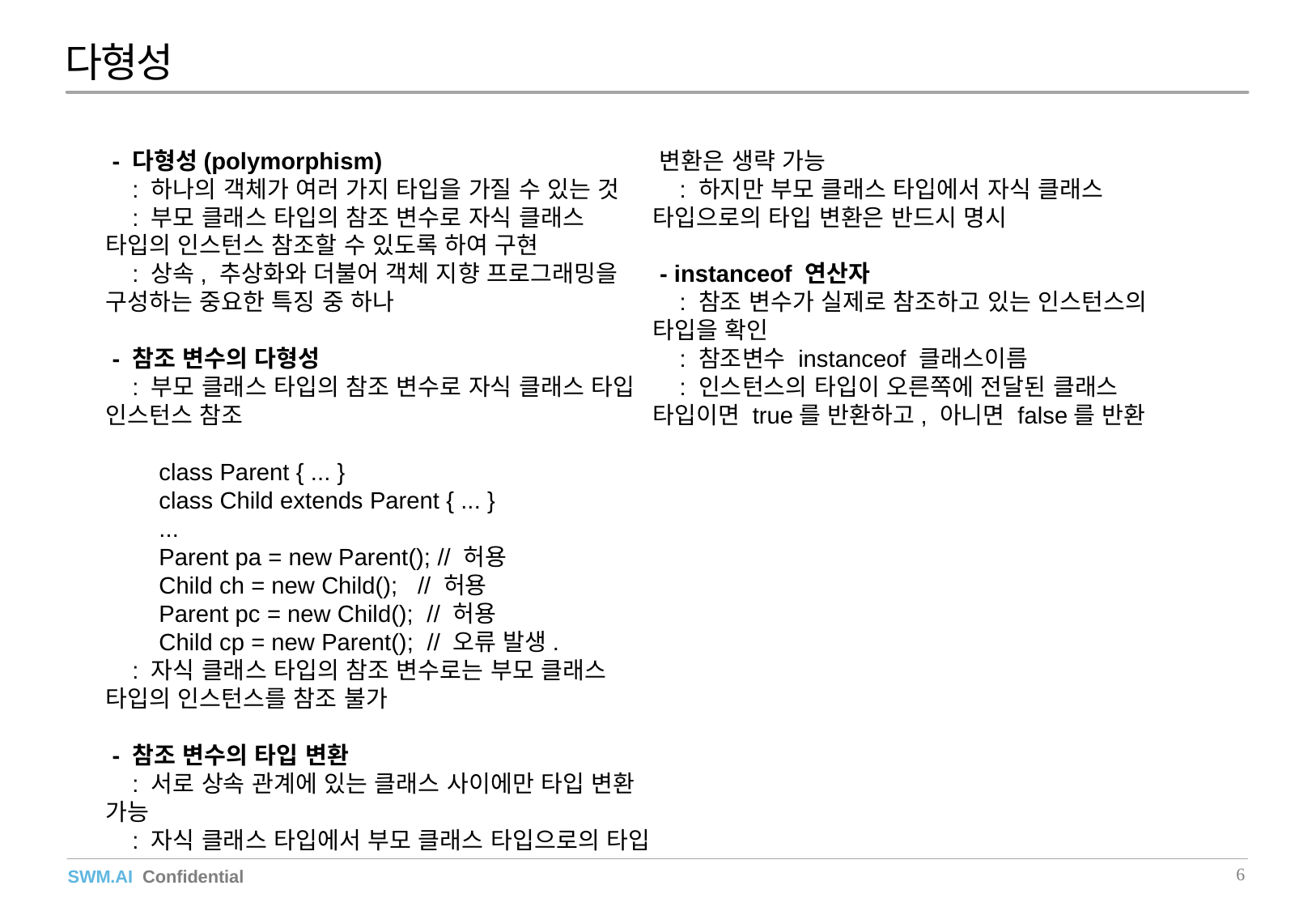

다형성
 - 다형성(polymorphism)
    : 하나의 객체가 여러 가지 타입을 가질 수 있는 것
    : 부모 클래스 타입의 참조 변수로 자식 클래스 타입의 인스턴스 참조할 수 있도록 하여 구현
    : 상속, 추상화와 더불어 객체 지향 프로그래밍을 구성하는 중요한 특징 중 하나
 - 참조 변수의 다형성
    : 부모 클래스 타입의 참조 변수로 자식 클래스 타입 인스턴스 참조

        class Parent { ... }
        class Child extends Parent { ... }
        ...
        Parent pa = new Parent(); // 허용
        Child ch = new Child();   // 허용
        Parent pc = new Child();  // 허용
        Child cp = new Parent();  // 오류 발생.
    : 자식 클래스 타입의 참조 변수로는 부모 클래스 타입의 인스턴스를 참조 불가
 - 참조 변수의 타입 변환
    : 서로 상속 관계에 있는 클래스 사이에만 타입 변환 가능
    : 자식 클래스 타입에서 부모 클래스 타입으로의 타입 변환은 생략 가능
    : 하지만 부모 클래스 타입에서 자식 클래스 타입으로의 타입 변환은 반드시 명시
 - instanceof 연산자
    : 참조 변수가 실제로 참조하고 있는 인스턴스의 타입을 확인
    : 참조변수 instanceof 클래스이름
    : 인스턴스의 타입이 오른쪽에 전달된 클래스 타입이면 true를 반환하고, 아니면 false를 반환
6